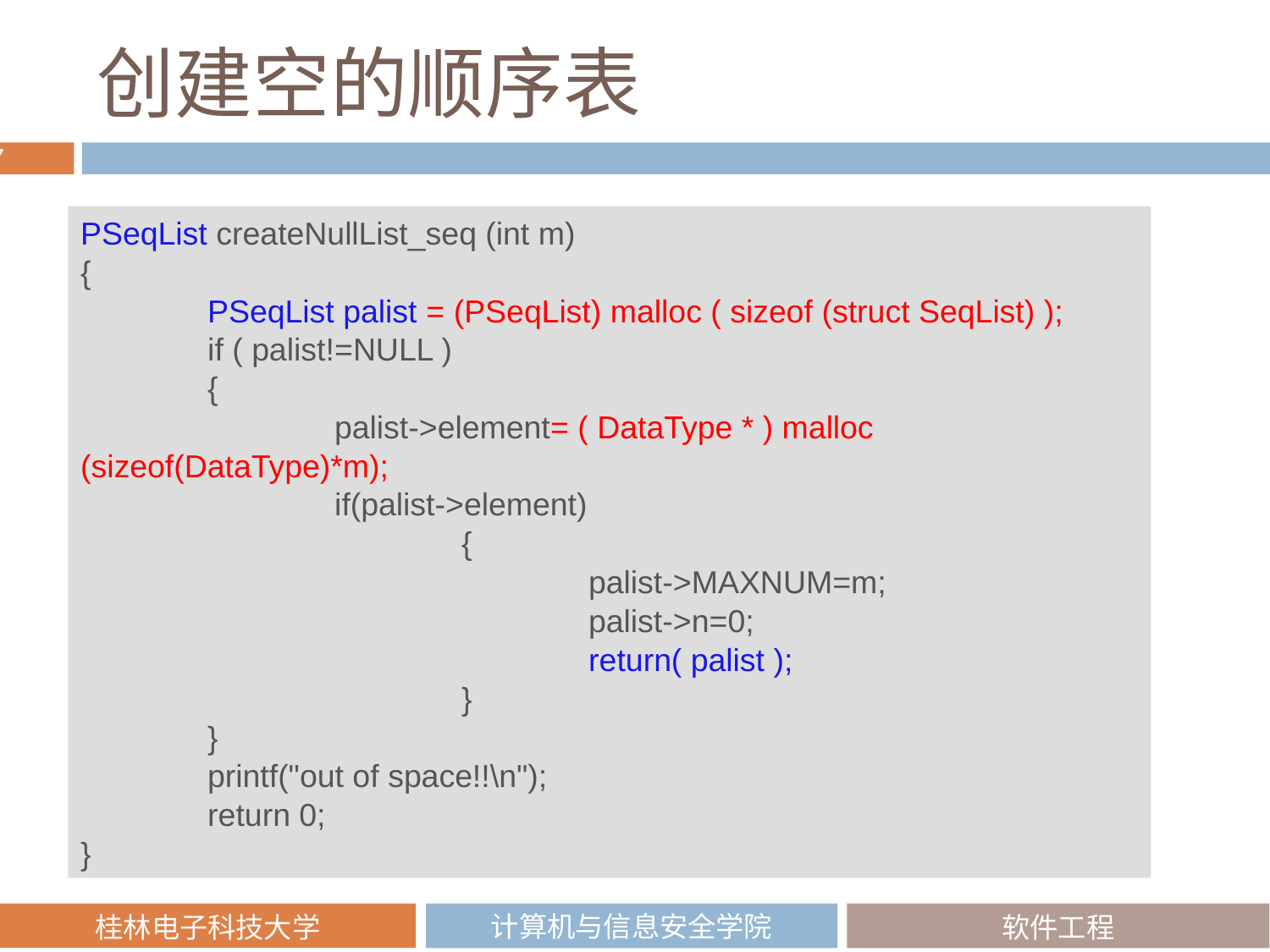

# 创建空的顺序表
PSeqList createNullList_seq (int m)
{
	PSeqList palist = (PSeqList) malloc ( sizeof (struct SeqList) );
	if ( palist!=NULL )
	{
		palist->element= ( DataType * ) malloc (sizeof(DataType)*m);
		if(palist->element)
			{
				palist->MAXNUM=m;
				palist->n=0;
				return( palist );
			}
	}
	printf("out of space!!\n");
	return 0;
}